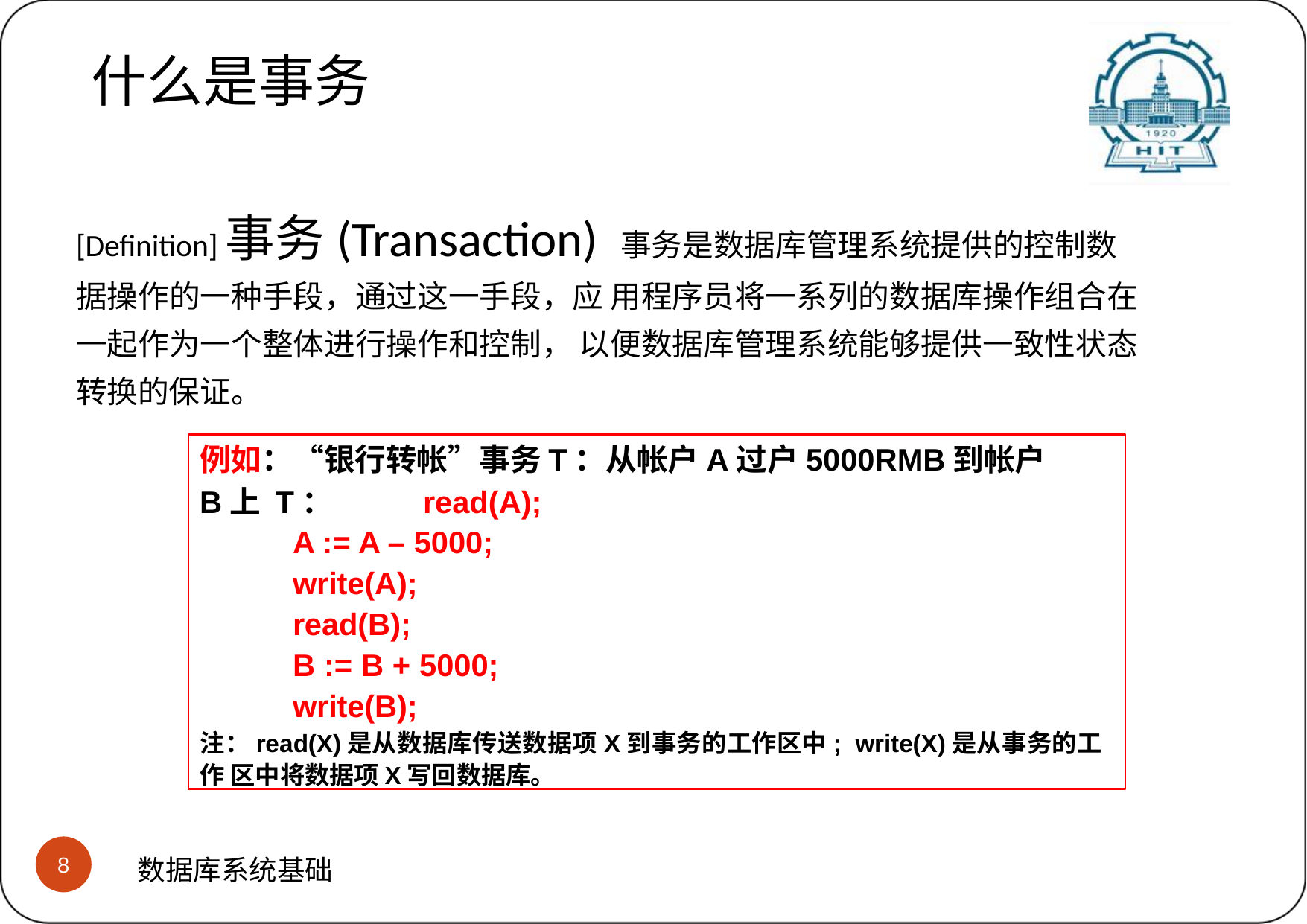

什么是事务
[Definition]事务(Transaction) 事务是数据库管理系统提供的控制数据操作的一种手段，通过这一手段，应 用程序员将一系列的数据库操作组合在一起作为一个整体进行操作和控制， 以便数据库管理系统能够提供一致性状态转换的保证。
例如：“银行转帐”事务T：从帐户A过户5000RMB到帐户B上 T：	read(A);
A := A – 5000;
write(A);
read(B);
B := B + 5000;
write(B);
注：read(X)是从数据库传送数据项X到事务的工作区中;  write(X)是从事务的工作 区中将数据项X写回数据库。